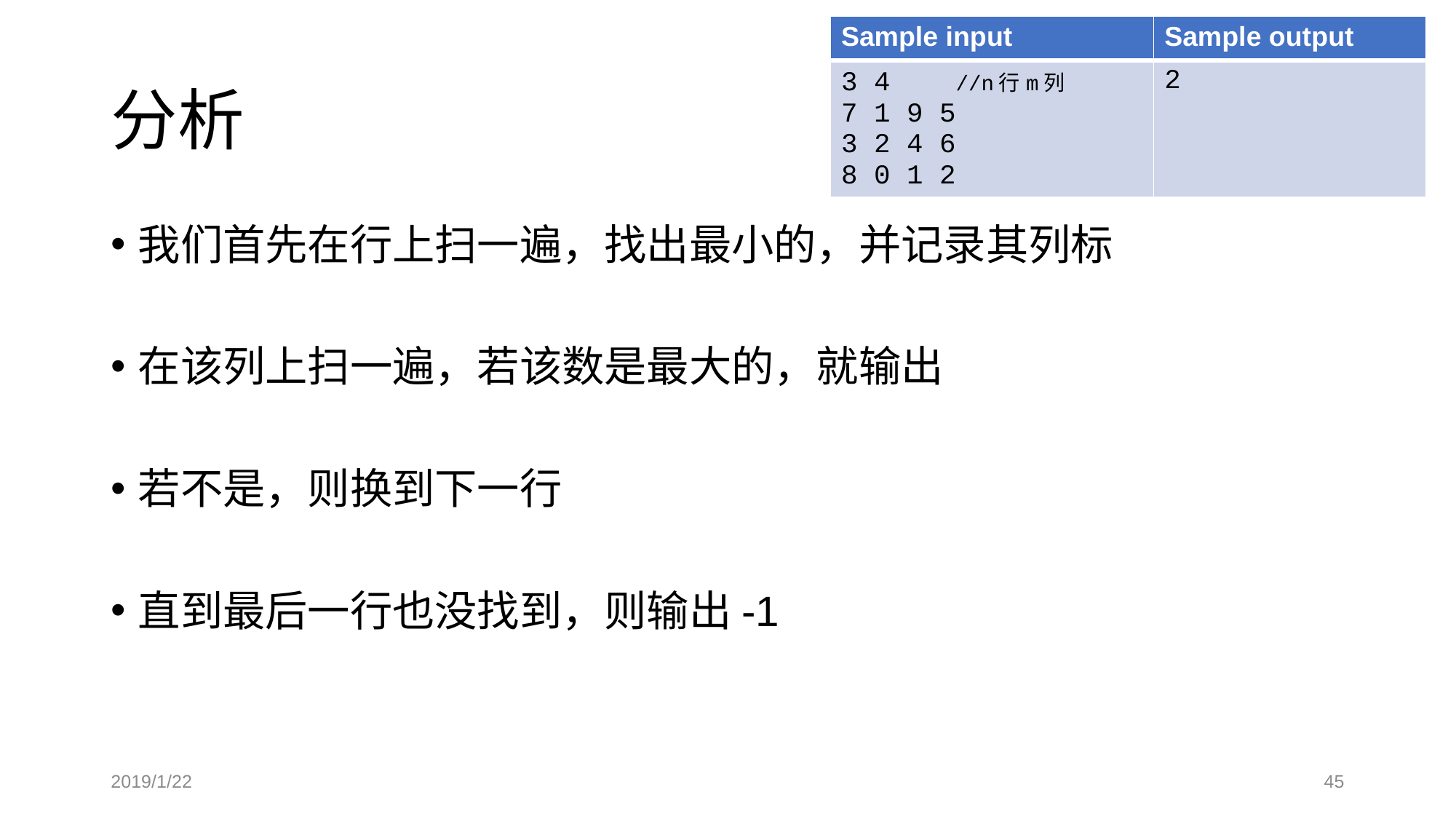

| Sample input | Sample output |
| --- | --- |
| 3 4 //n行m列 7 1 9 5 3 2 4 6 8 0 1 2 | 2 |
# 分析
我们首先在行上扫一遍，找出最小的，并记录其列标

在该列上扫一遍，若该数是最大的，就输出

若不是，则换到下一行

直到最后一行也没找到，则输出-1
2019/1/22
45